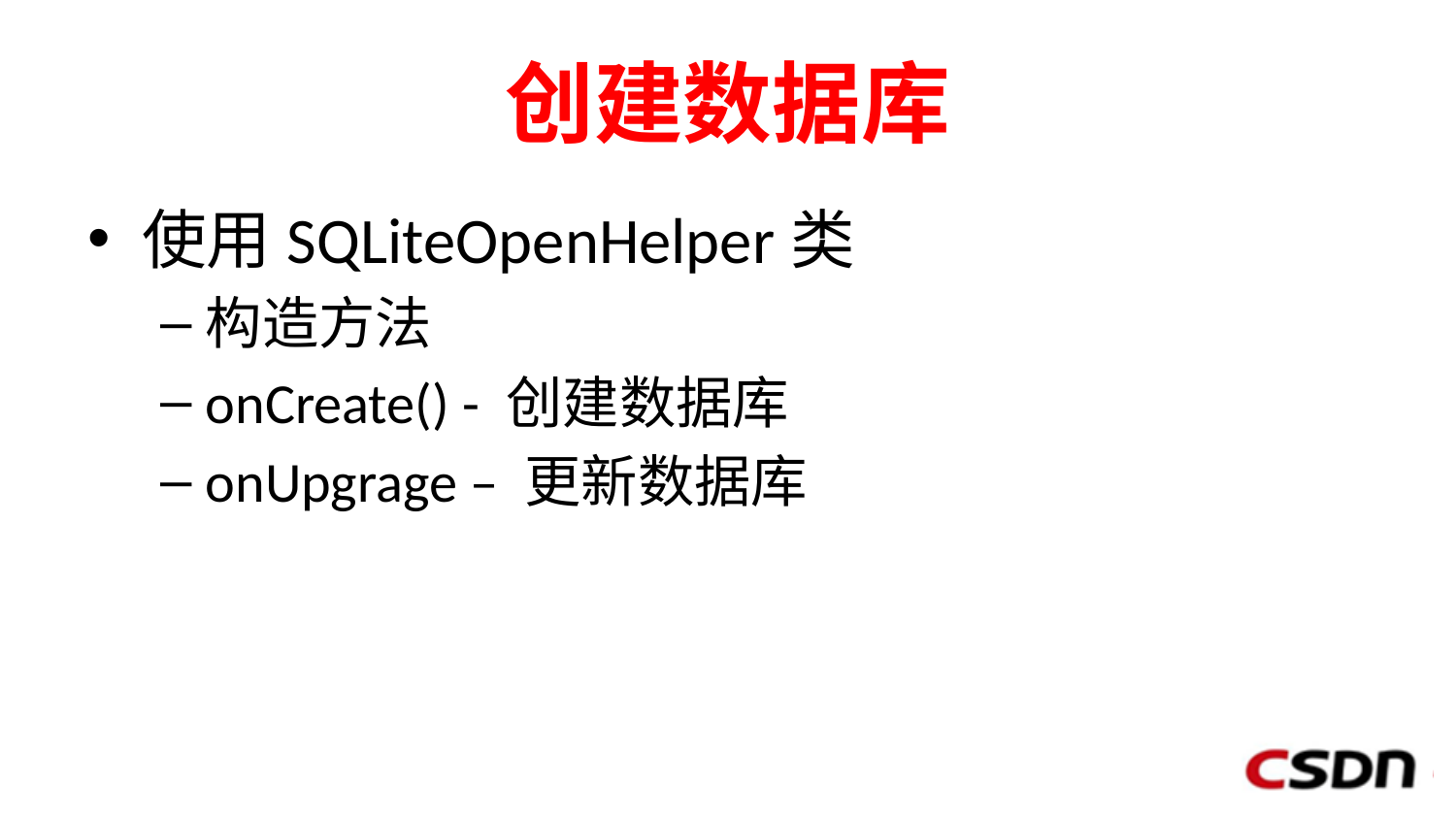

# 创建数据库
使用SQLiteOpenHelper类
构造方法
onCreate() - 创建数据库
onUpgrage – 更新数据库